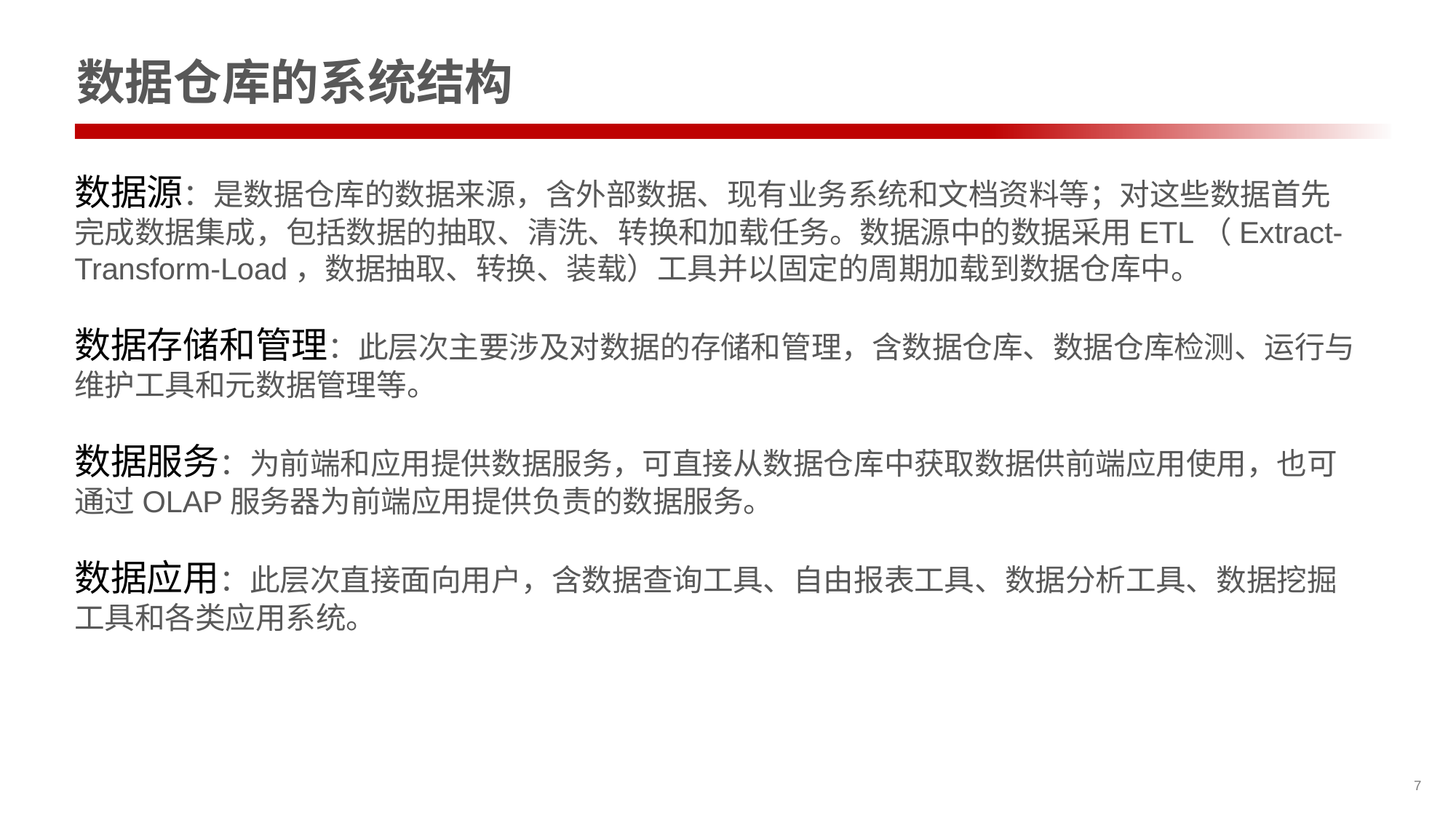

# 数据仓库的系统结构

数据源：是数据仓库的数据来源，含外部数据、现有业务系统和文档资料等；对这些数据首先完成数据集成，包括数据的抽取、清洗、转换和加载任务。数据源中的数据采用ETL（Extract-Transform-Load，数据抽取、转换、装载）工具并以固定的周期加载到数据仓库中。

数据存储和管理：此层次主要涉及对数据的存储和管理，含数据仓库、数据仓库检测、运行与维护工具和元数据管理等。

数据服务：为前端和应用提供数据服务，可直接从数据仓库中获取数据供前端应用使用，也可通过OLAP服务器为前端应用提供负责的数据服务。

数据应用：此层次直接面向用户，含数据查询工具、自由报表工具、数据分析工具、数据挖掘工具和各类应用系统。
7